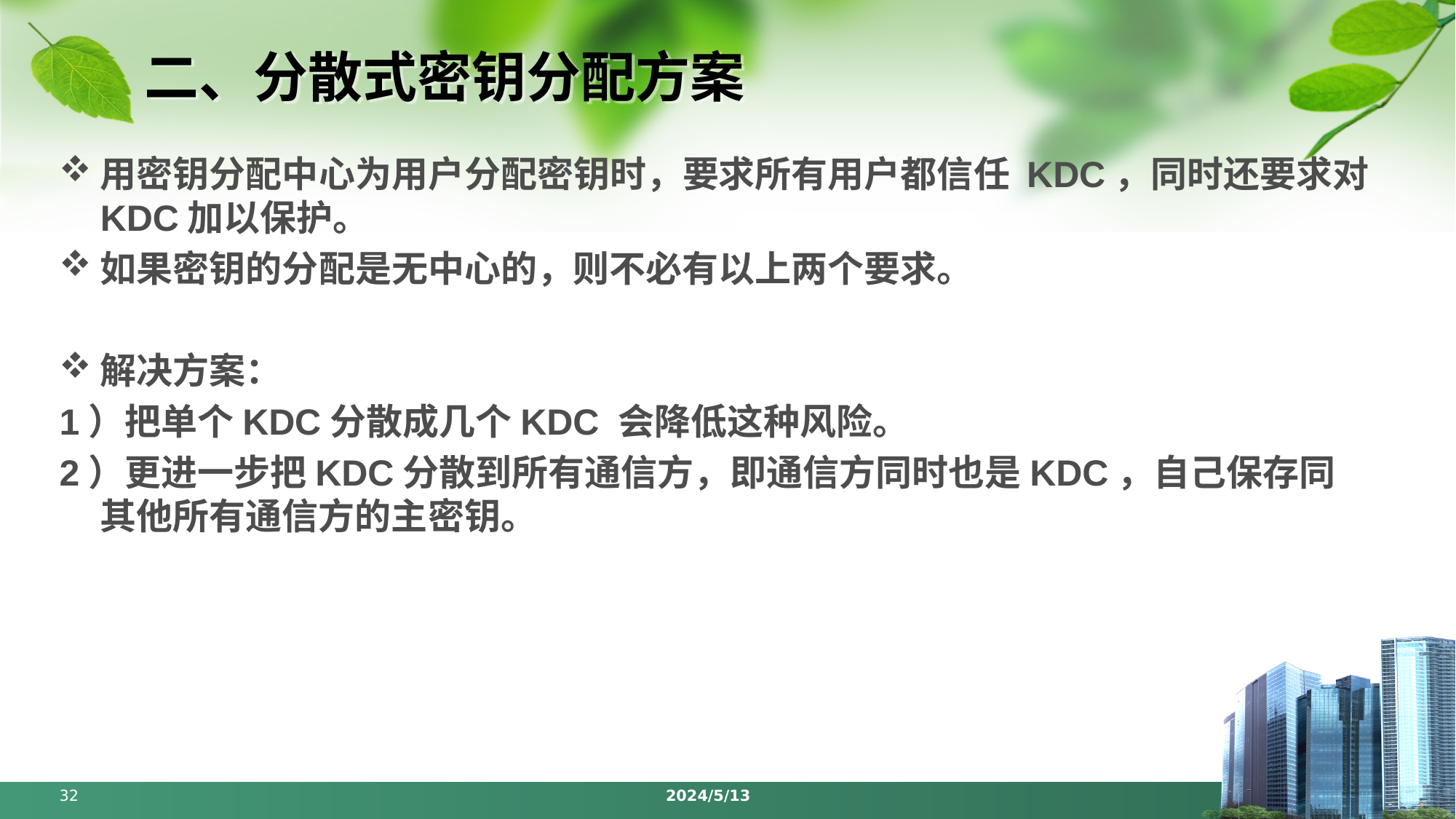

# 二、分散式密钥分配方案
用密钥分配中心为用户分配密钥时，要求所有用户都信任 KDC，同时还要求对KDC加以保护。
如果密钥的分配是无中心的，则不必有以上两个要求。

解决方案：
1）把单个KDC分散成几个KDC 会降低这种风险。
2）更进一步把KDC分散到所有通信方，即通信方同时也是KDC，自己保存同其他所有通信方的主密钥。
32
2024/5/13